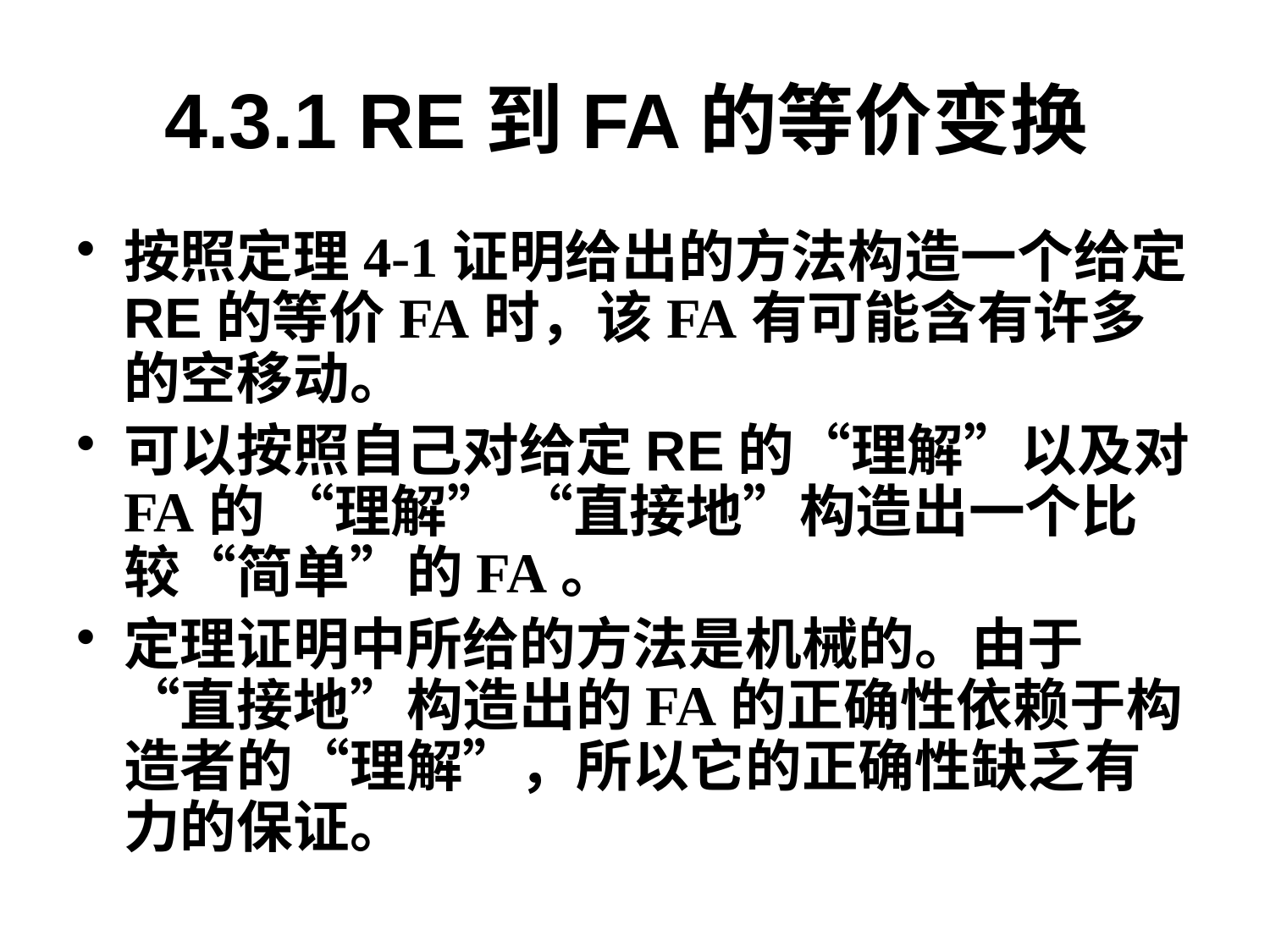

# 4.3.1 RE到FA的等价变换
按照定理4-1证明给出的方法构造一个给定RE的等价FA时，该FA有可能含有许多的空移动。
可以按照自己对给定RE的“理解”以及对FA的 “理解” “直接地”构造出一个比较“简单”的FA。
定理证明中所给的方法是机械的。由于“直接地”构造出的FA的正确性依赖于构造者的“理解”，所以它的正确性缺乏有力的保证。

35